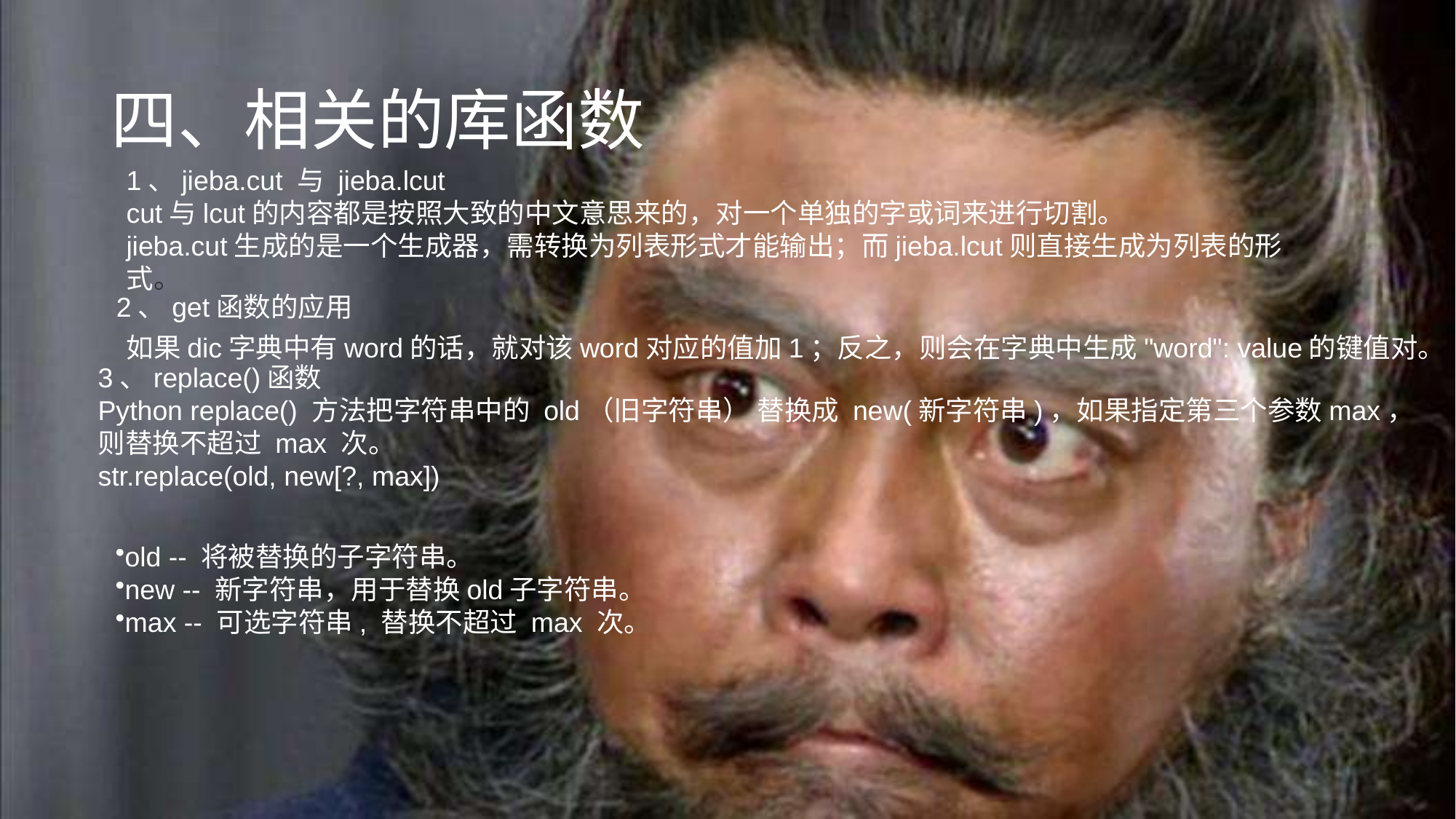

# 四、相关的库函数
1、jieba.cut 与 jieba.lcut
cut与lcut的内容都是按照大致的中文意思来的，对一个单独的字或词来进行切割。
jieba.cut生成的是一个生成器，需转换为列表形式才能输出；而jieba.lcut则直接生成为列表的形式。
2、get函数的应用

如果dic字典中有word的话，就对该word对应的值加1；反之，则会在字典中生成"word": value的键值对。
3、replace()函数
Python replace() 方法把字符串中的 old（旧字符串） 替换成 new(新字符串)，如果指定第三个参数max，
则替换不超过 max 次。
str.replace(old, new[?, max])

old -- 将被替换的子字符串。
new -- 新字符串，用于替换old子字符串。
max -- 可选字符串, 替换不超过 max 次。